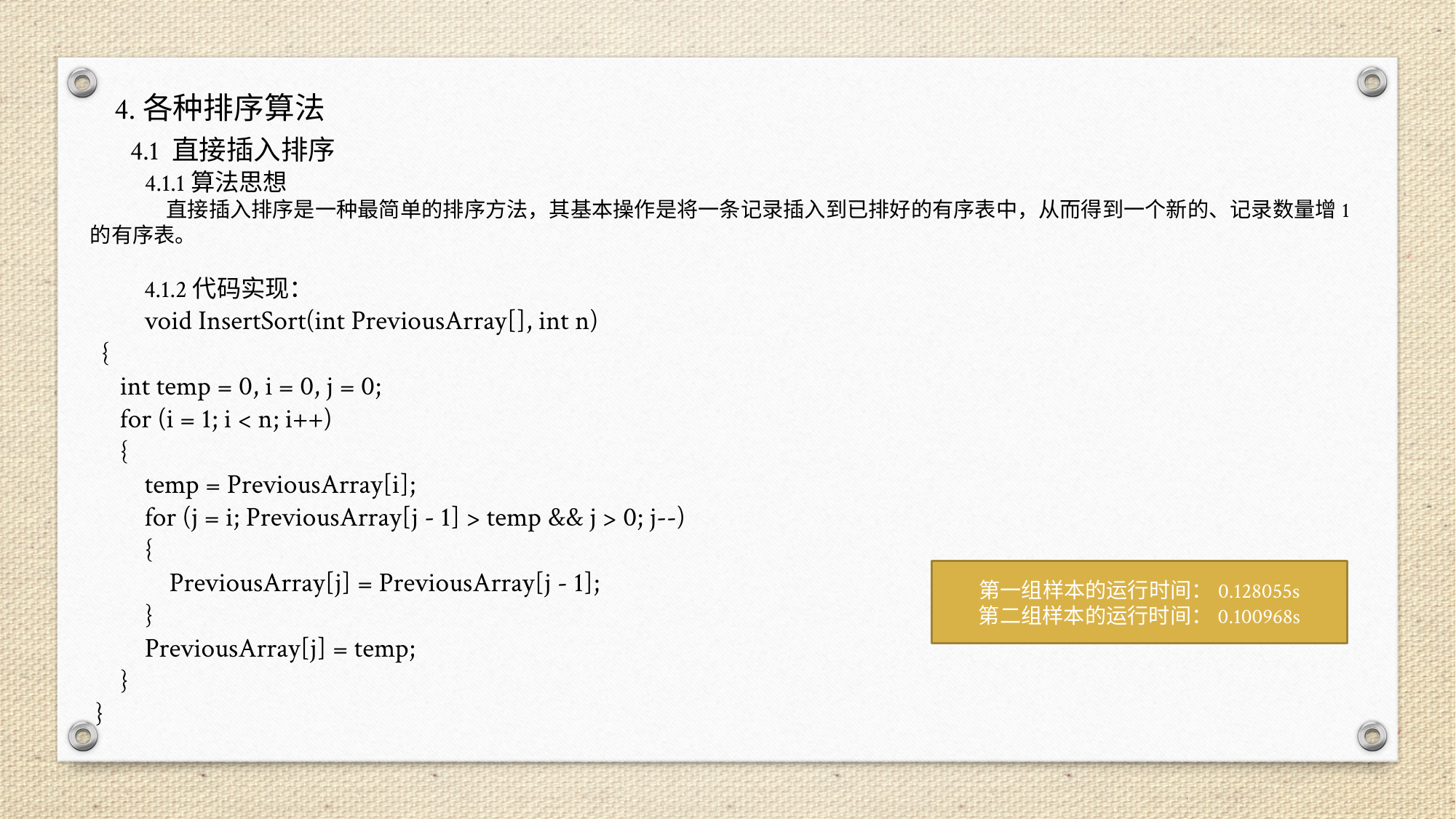

4.各种排序算法
4.1 直接插入排序

          4.1.1算法思想
               直接插入排序是一种最简单的排序方法，其基本操作是将一条记录插入到已排好的有序表中，从而得到一个新的、记录数量增1的有序表。

         4.1.2代码实现：
        void InsertSort(int PreviousArray[], int n)
 {
    int temp = 0, i = 0, j = 0;
    for (i = 1; i < n; i++)
    {
        temp = PreviousArray[i];
        for (j = i; PreviousArray[j - 1] > temp && j > 0; j--)
        {
            PreviousArray[j] = PreviousArray[j - 1];
        }
        PreviousArray[j] = temp;
    }
}

第一组样本的运行时间：0.128055s
第二组样本的运行时间：0.100968s